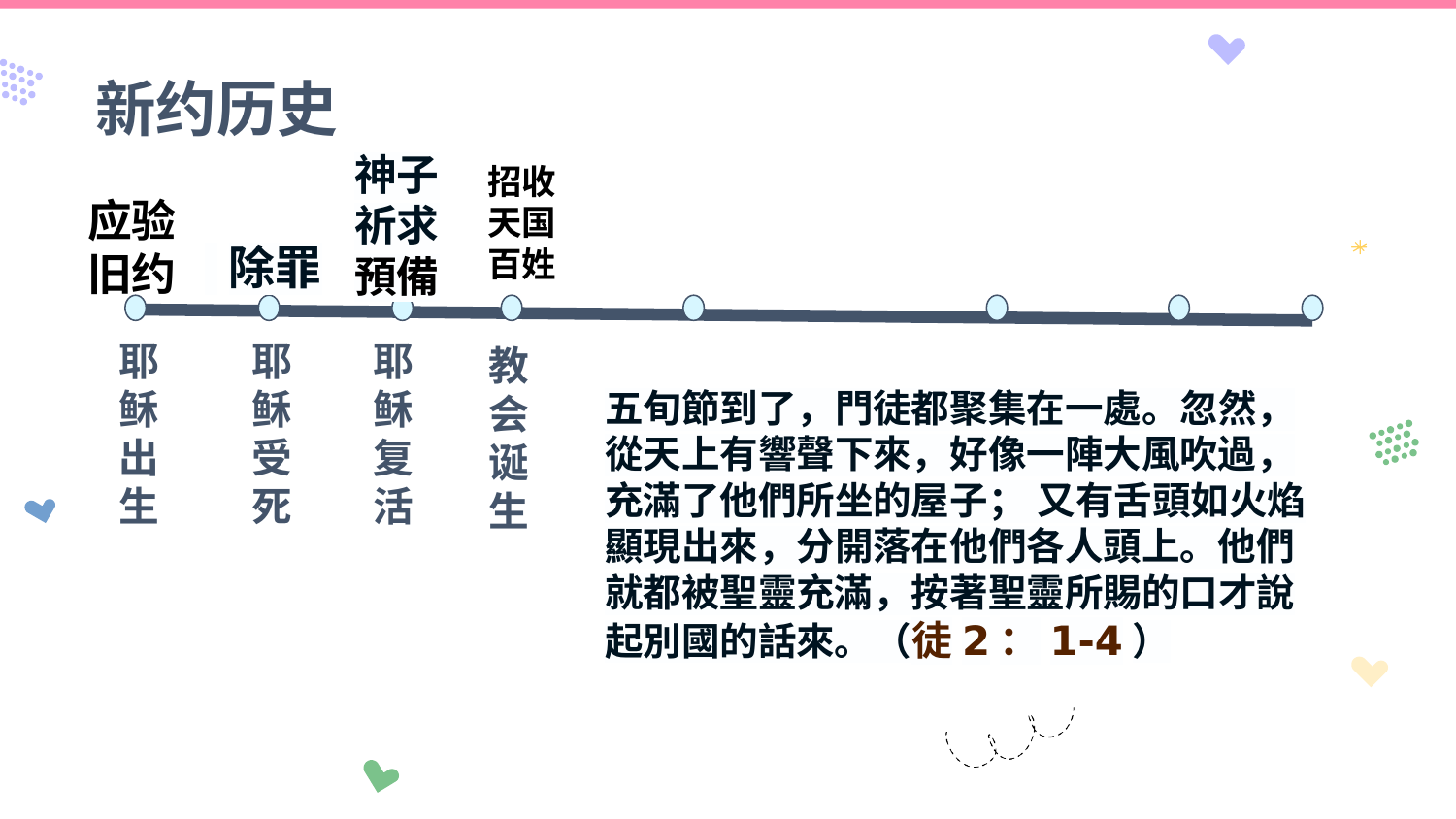

# 新约历史
神子
祈求
預備

神子
祈求
預備

招收
天国
百姓
应验
旧约
 除罪

耶稣出生
耶稣受死
耶稣复活
教会诞生
五旬節到了，門徒都聚集在一處。忽然，從天上有響聲下來，好像一陣大風吹過，充滿了他們所坐的屋子； 又有舌頭如火焰顯現出來，分開落在他們各人頭上。他們就都被聖靈充滿，按著聖靈所賜的口才說起別國的話來。（徒2：1-4）